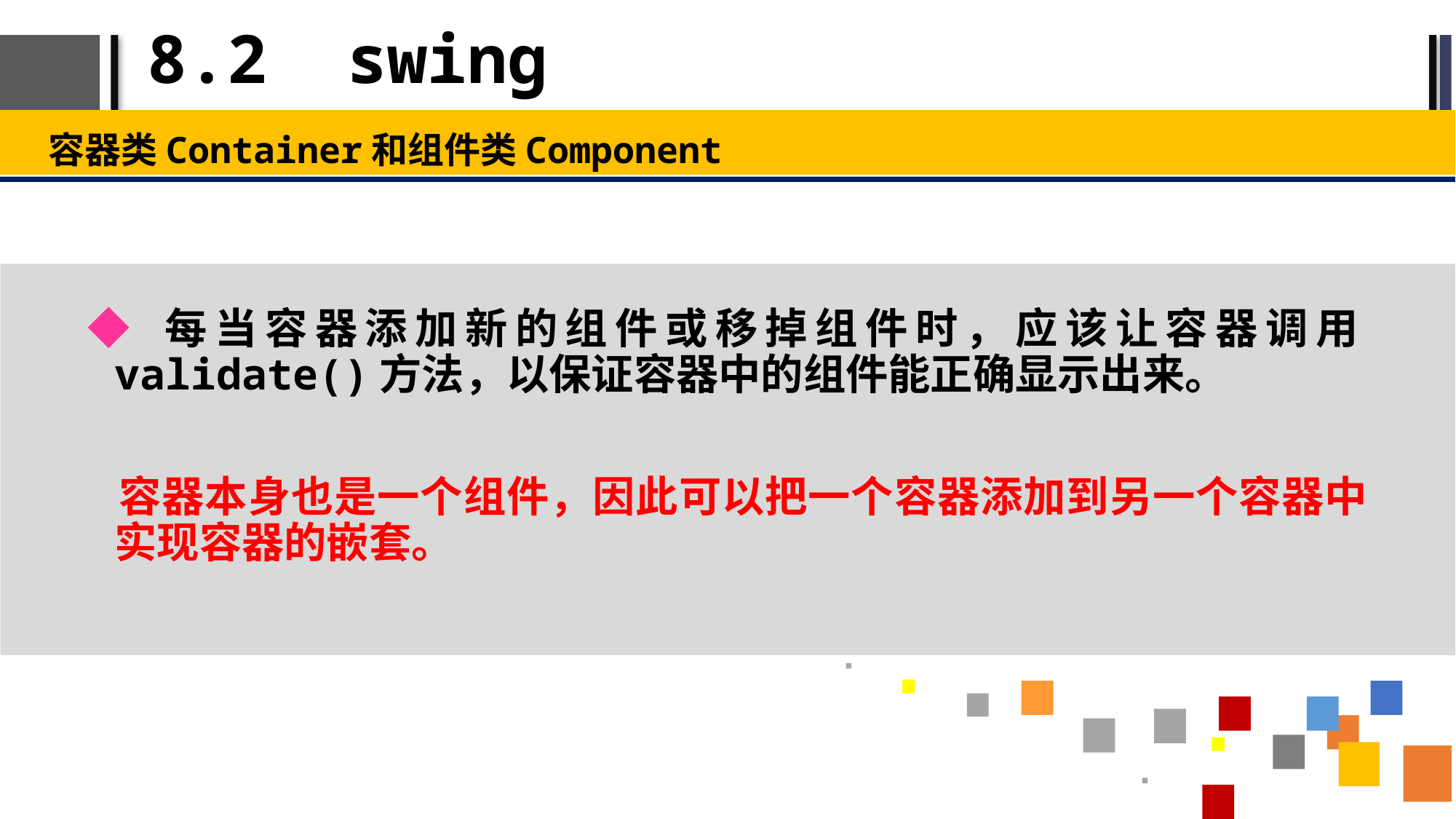

# 8.2  swing

容器类Container和组件类Component

◆ 每当容器添加新的组件或移掉组件时，应该让容器调用validate()方法，以保证容器中的组件能正确显示出来。

  容器本身也是一个组件，因此可以把一个容器添加到另一个容器中实现容器的嵌套。